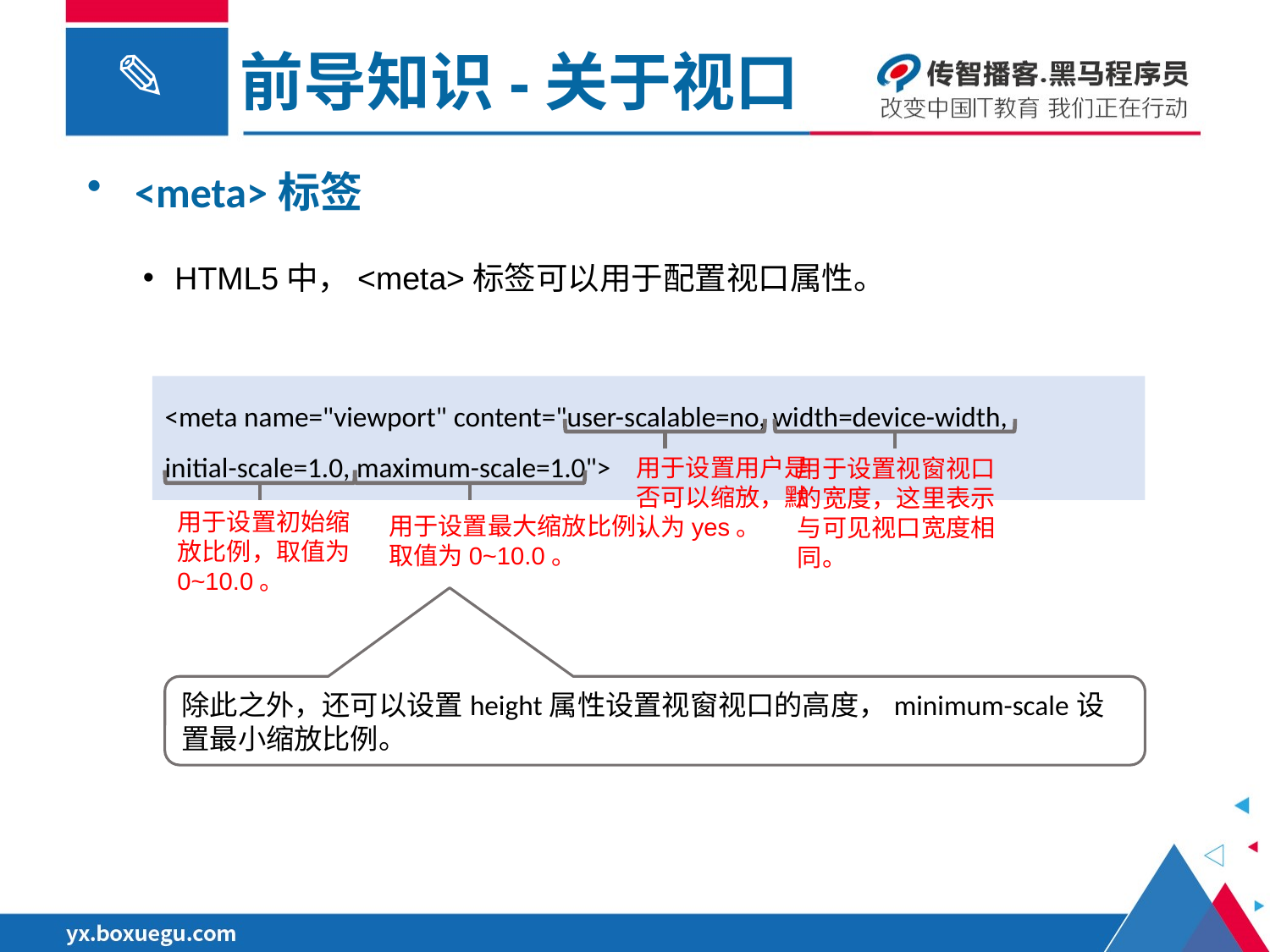

前导知识-关于视口
<meta>标签

HTML5中，<meta>标签可以用于配置视口属性。

<meta name="viewport" content="user-scalable=no, width=device-width,
initial-scale=1.0, maximum-scale=1.0">

用于设置用户是否可以缩放，默认为yes。
用于设置视窗视口的宽度，这里表示与可见视口宽度相同。
用于设置初始缩放比例，取值为0~10.0。
用于设置最大缩放比例，取值为0~10.0。
除此之外，还可以设置height属性设置视窗视口的高度，minimum-scale设置最小缩放比例。